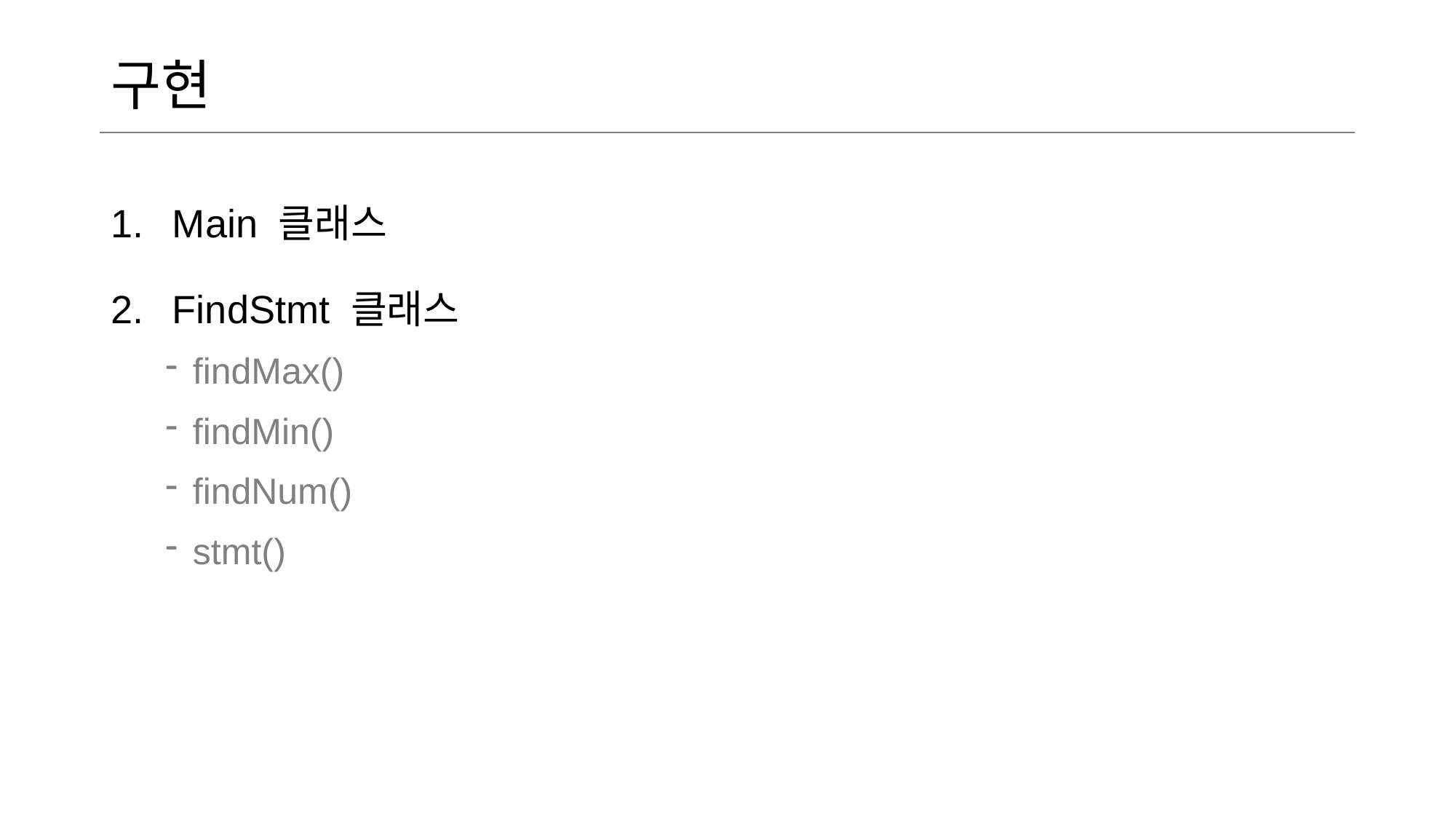

# 구현
Main 클래스
FindStmt 클래스
findMax()
findMin()
findNum()
stmt()